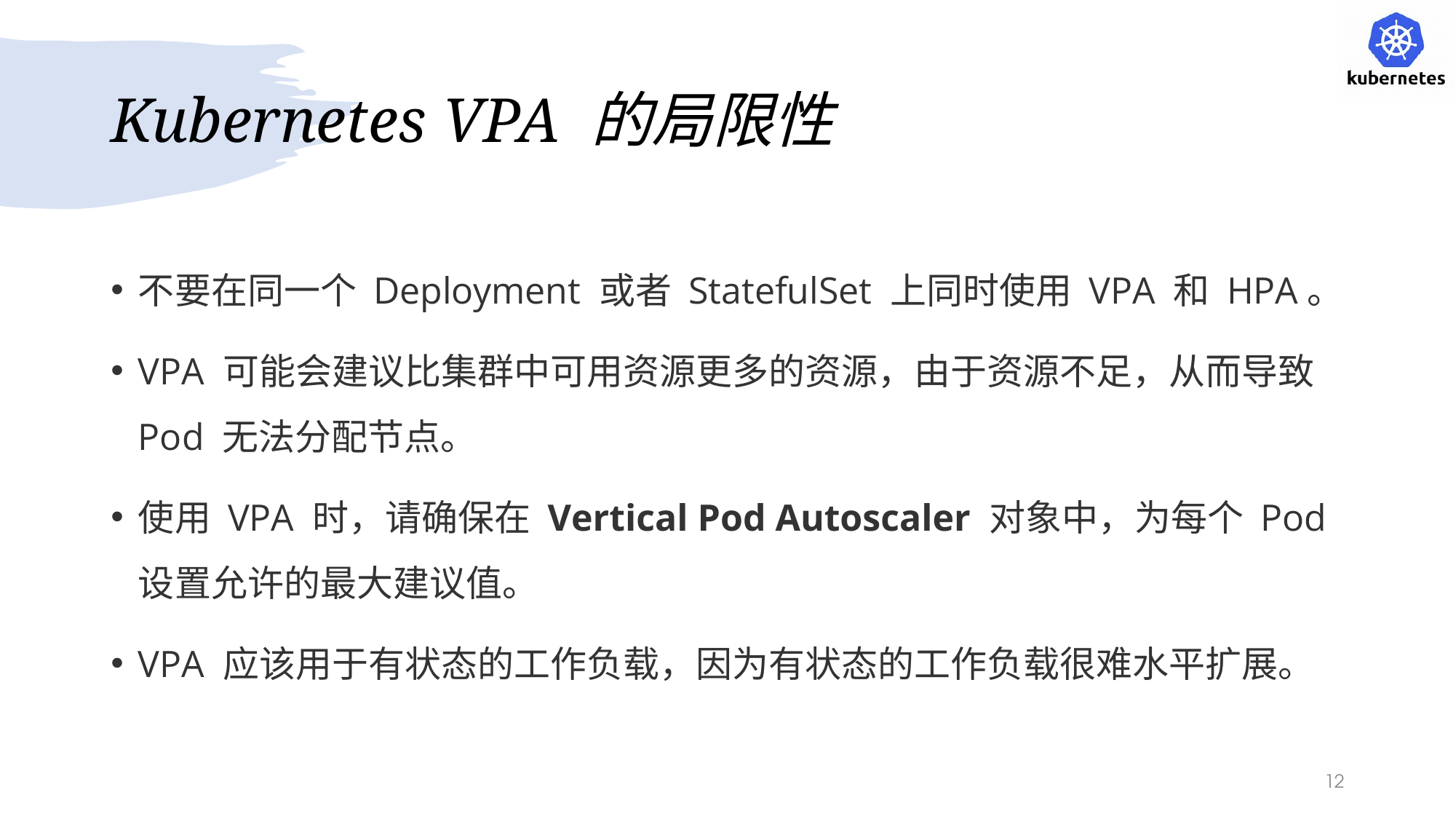

# Kubernetes VPA 的局限性
不要在同一个 Deployment 或者 StatefulSet 上同时使用 VPA 和 HPA。
VPA 可能会建议比集群中可用资源更多的资源，由于资源不足，从而导致 Pod 无法分配节点。
使用 VPA 时，请确保在 Vertical Pod Autoscaler 对象中，为每个 Pod 设置允许的最大建议值。
VPA 应该用于有状态的工作负载，因为有状态的工作负载很难水平扩展。

12